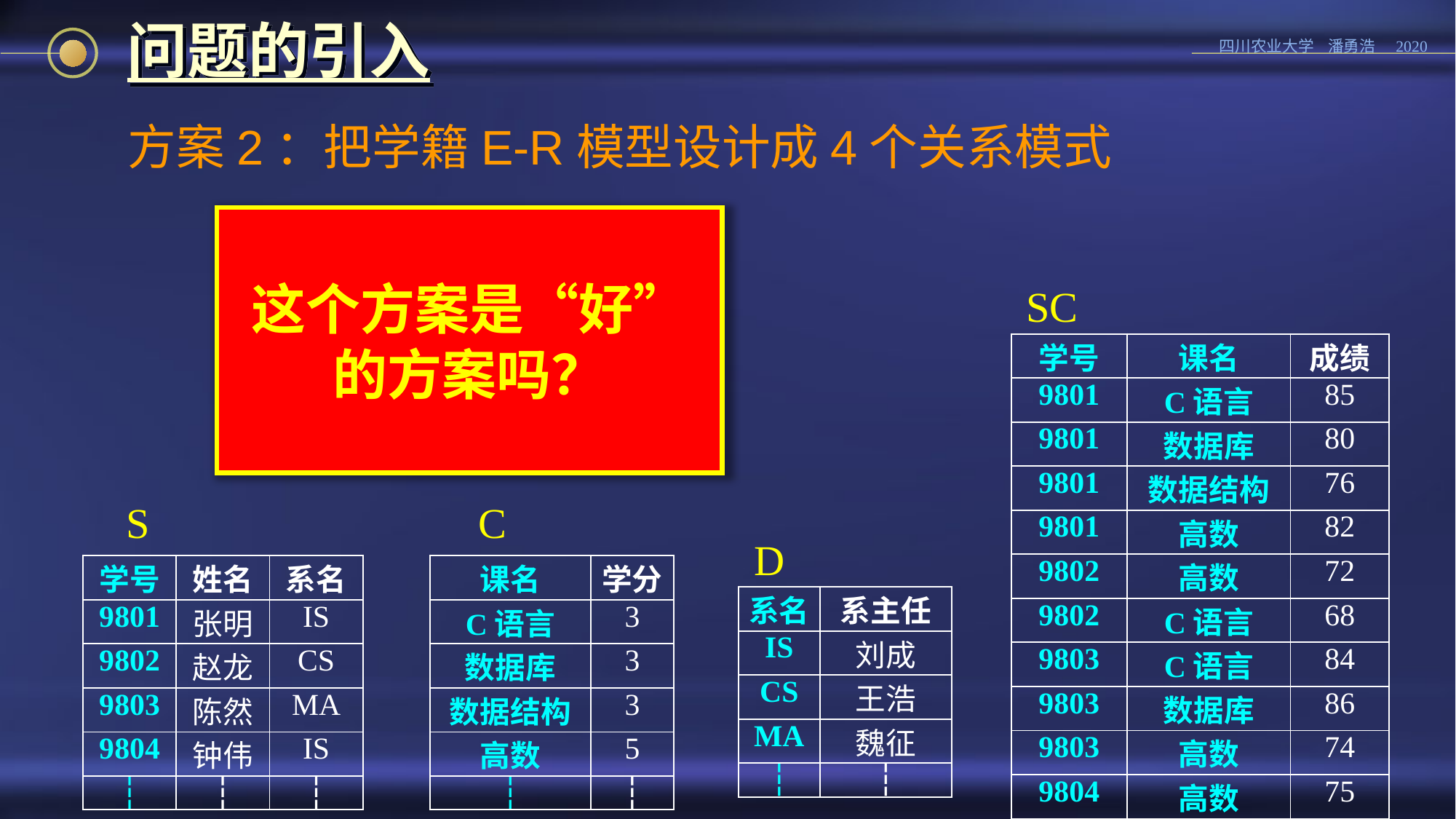

问题的引入
# 方案2：把学籍E-R模型设计成4个关系模式
S(学号,姓名,系名)
D(系名,系主任)
C(课名,学分)
SC(学号,课名,成绩)
这个方案是“好”的方案吗？
SC
| 学号 | 课名 | 成绩 |
| --- | --- | --- |
| 9801 | C语言 | 85 |
| 9801 | 数据库 | 80 |
| 9801 | 数据结构 | 76 |
| 9801 | 高数 | 82 |
| 9802 | 高数 | 72 |
| 9802 | C语言 | 68 |
| 9803 | C语言 | 84 |
| 9803 | 数据库 | 86 |
| 9803 | 高数 | 74 |
| 9804 | 高数 | 75 |
| ┆ | ┆ | ┆ |
C
S
D
| 学号 | 姓名 | 系名 |
| --- | --- | --- |
| 9801 | 张明 | IS |
| 9802 | 赵龙 | CS |
| 9803 | 陈然 | MA |
| 9804 | 钟伟 | IS |
| ┆ | ┆ | ┆ |
| 课名 | 学分 |
| --- | --- |
| C语言 | 3 |
| 数据库 | 3 |
| 数据结构 | 3 |
| 高数 | 5 |
| ┆ | ┆ |
| 系名 | 系主任 |
| --- | --- |
| IS | 刘成 |
| CS | 王浩 |
| MA | 魏征 |
| ┆ | ┆ |